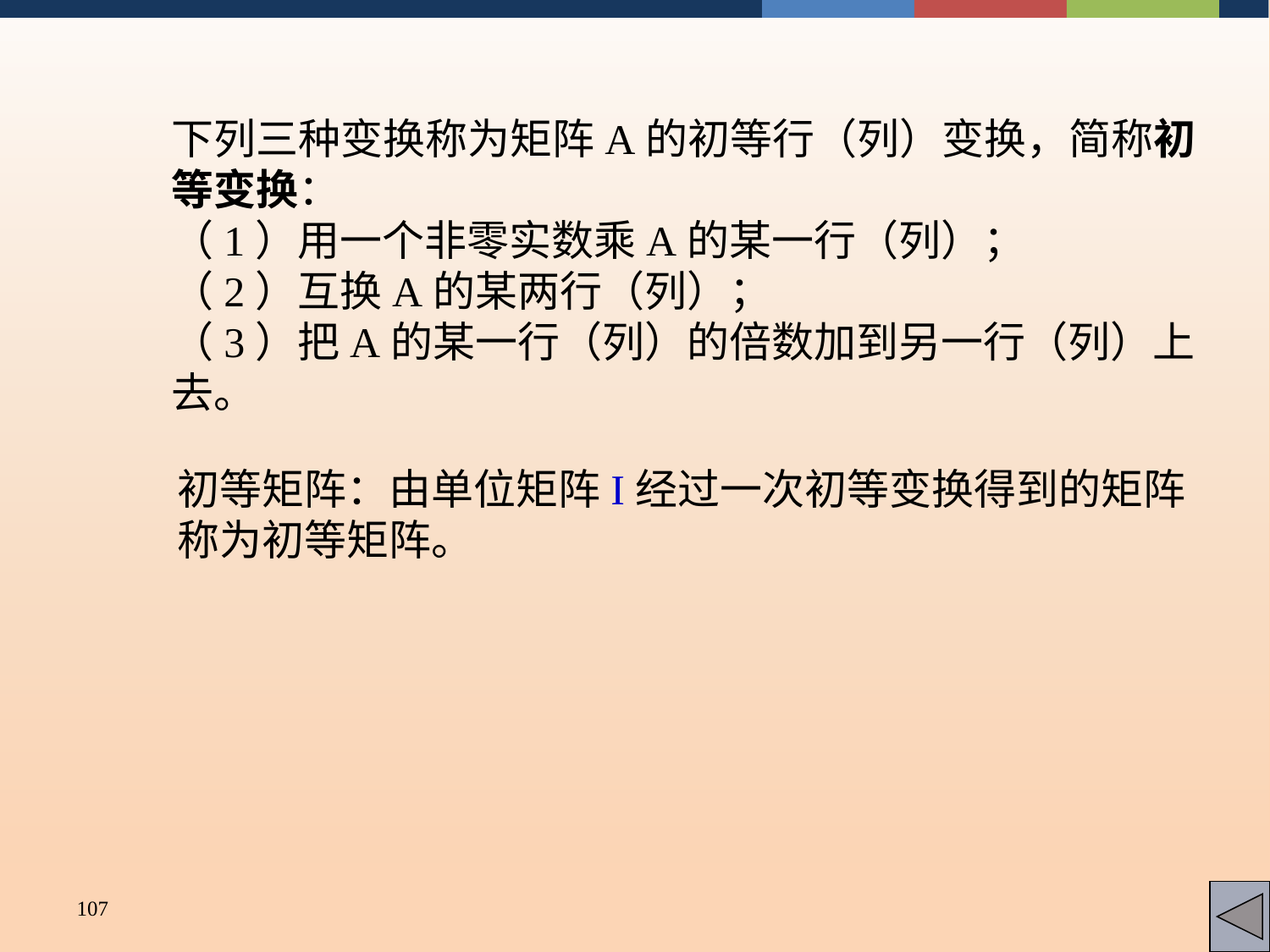

下列三种变换称为矩阵A的初等行（列）变换，简称初等变换：
（1）用一个非零实数乘A的某一行（列）；
（2）互换A的某两行（列）；
（3）把A的某一行（列）的倍数加到另一行（列）上去。
初等矩阵：由单位矩阵I经过一次初等变换得到的矩阵称为初等矩阵。

107